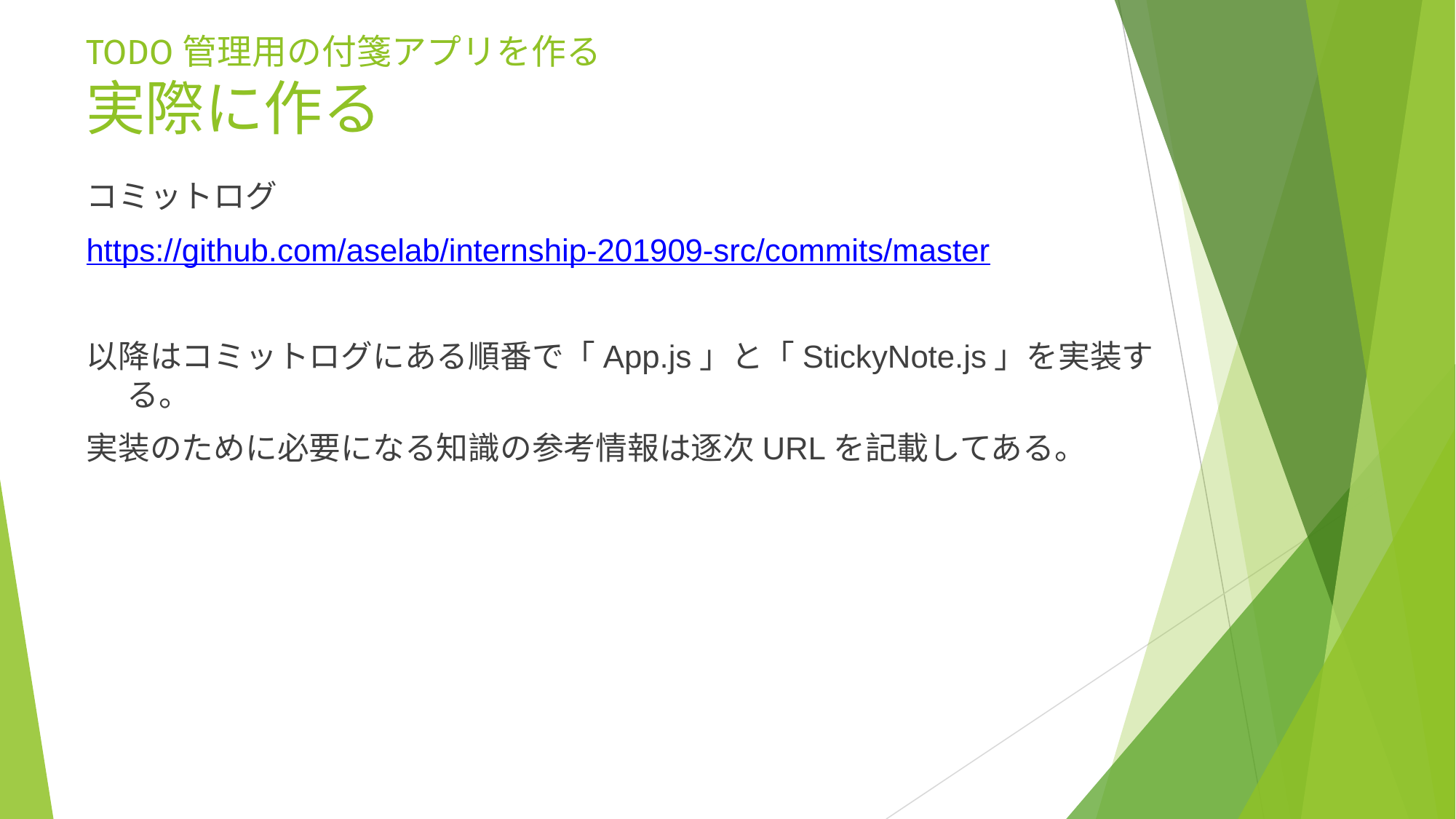

# TODO管理用の付箋アプリを作る 実際に作る
コミットログ
https://github.com/aselab/internship-201909-src/commits/master

以降はコミットログにある順番で「App.js」と「StickyNote.js」を実装する。
実装のために必要になる知識の参考情報は逐次URLを記載してある。